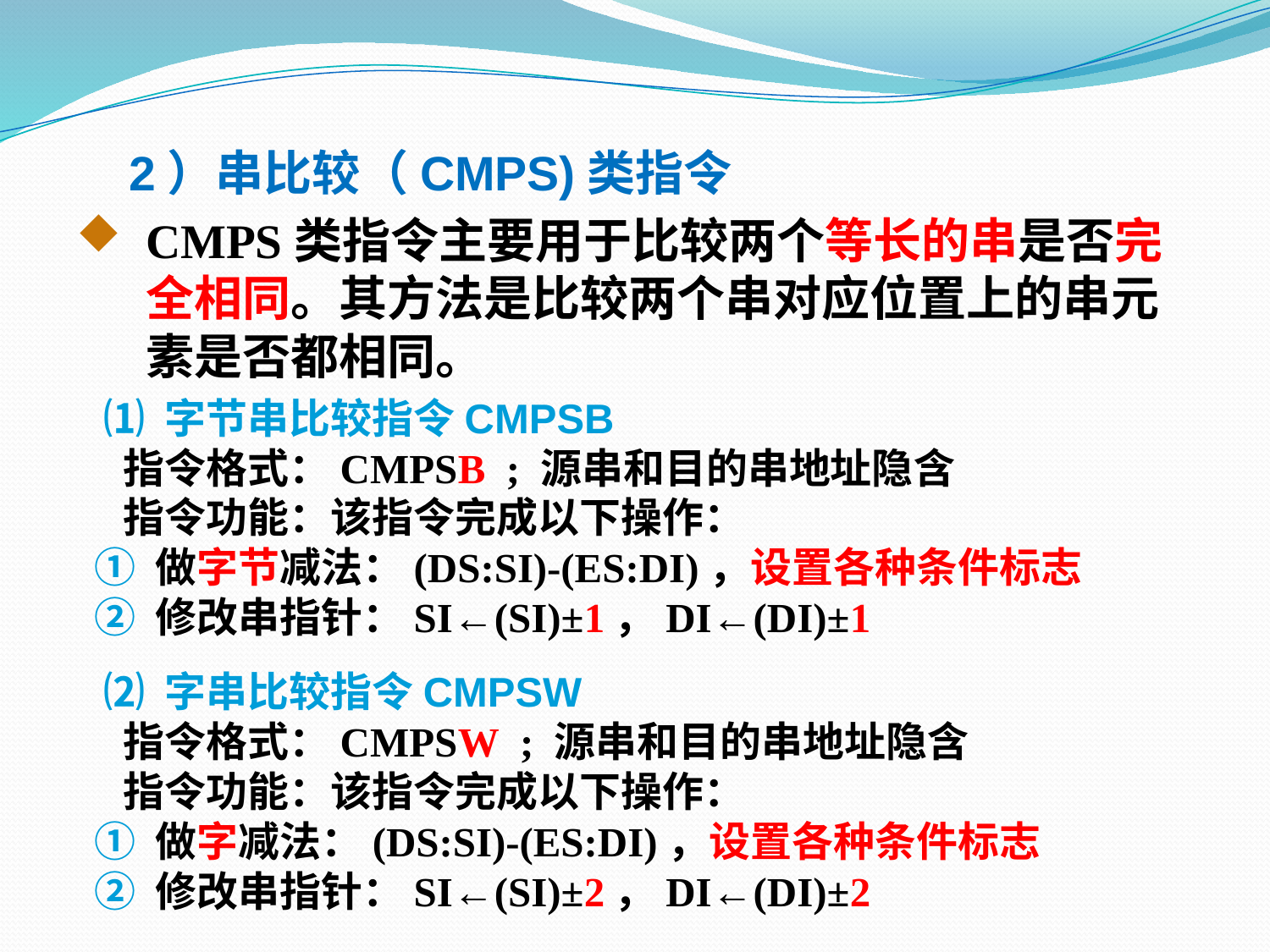

2）串比较（CMPS)类指令
CMPS类指令主要用于比较两个等长的串是否完全相同。其方法是比较两个串对应位置上的串元素是否都相同。
   ⑴ 字节串比较指令CMPSB
    指令格式：CMPSB  ; 源串和目的串地址隐含
    指令功能：该指令完成以下操作：
  ① 做字节减法：(DS:SI)-(ES:DI)，设置各种条件标志
  ② 修改串指针：SI←(SI)±1，DI←(DI)±1

   ⑵ 字串比较指令CMPSW
    指令格式：CMPSW  ; 源串和目的串地址隐含
    指令功能：该指令完成以下操作：
  ① 做字减法：(DS:SI)-(ES:DI)，设置各种条件标志
  ② 修改串指针：SI←(SI)±2，DI←(DI)±2